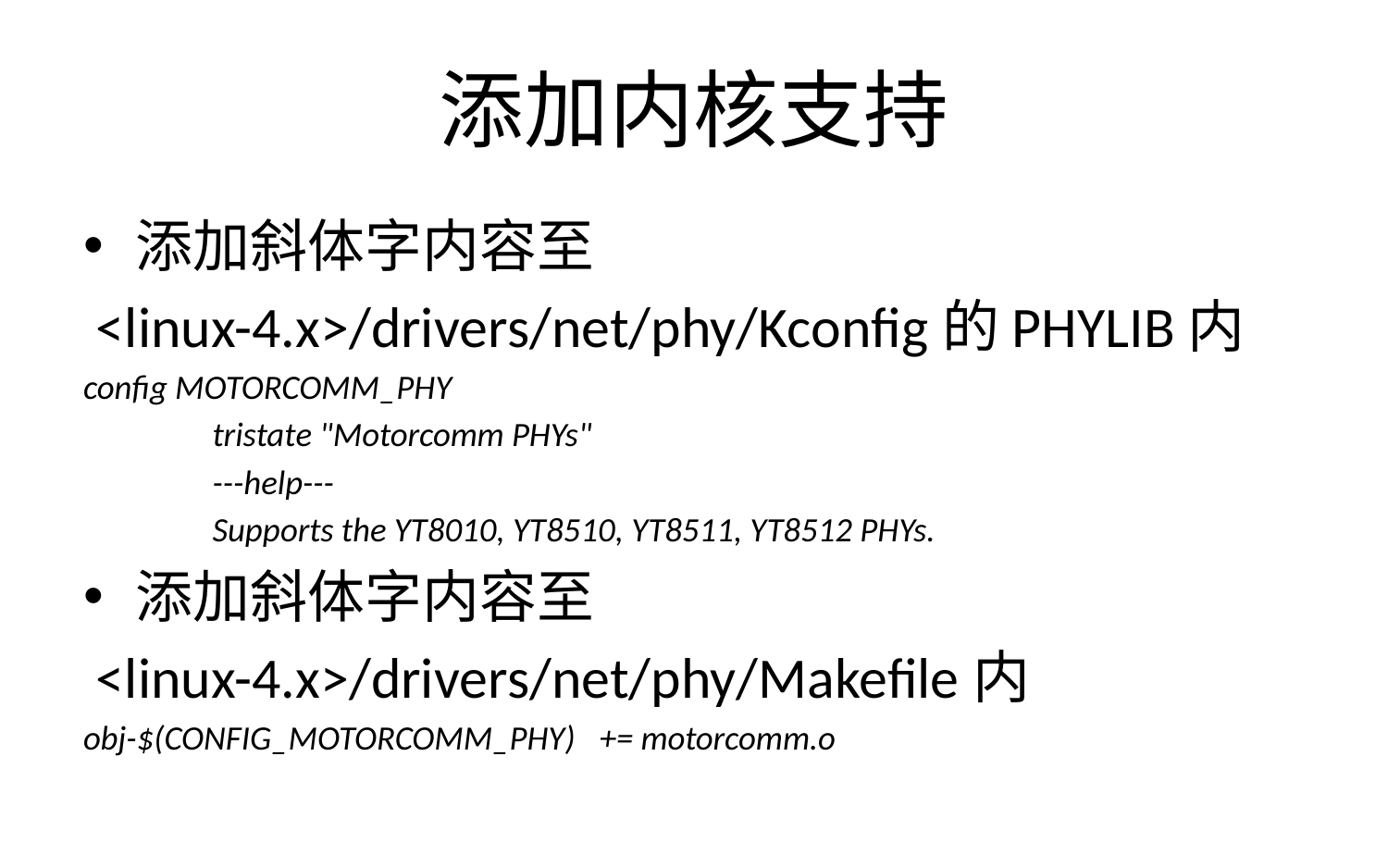

# 添加内核支持
添加斜体字内容至
 <linux-4.x>/drivers/net/phy/Kconfig的PHYLIB内
config MOTORCOMM_PHY
	tristate "Motorcomm PHYs"
	---help---
	Supports the YT8010, YT8510, YT8511, YT8512 PHYs.
添加斜体字内容至
 <linux-4.x>/drivers/net/phy/Makefile内
obj-$(CONFIG_MOTORCOMM_PHY)	+= motorcomm.o